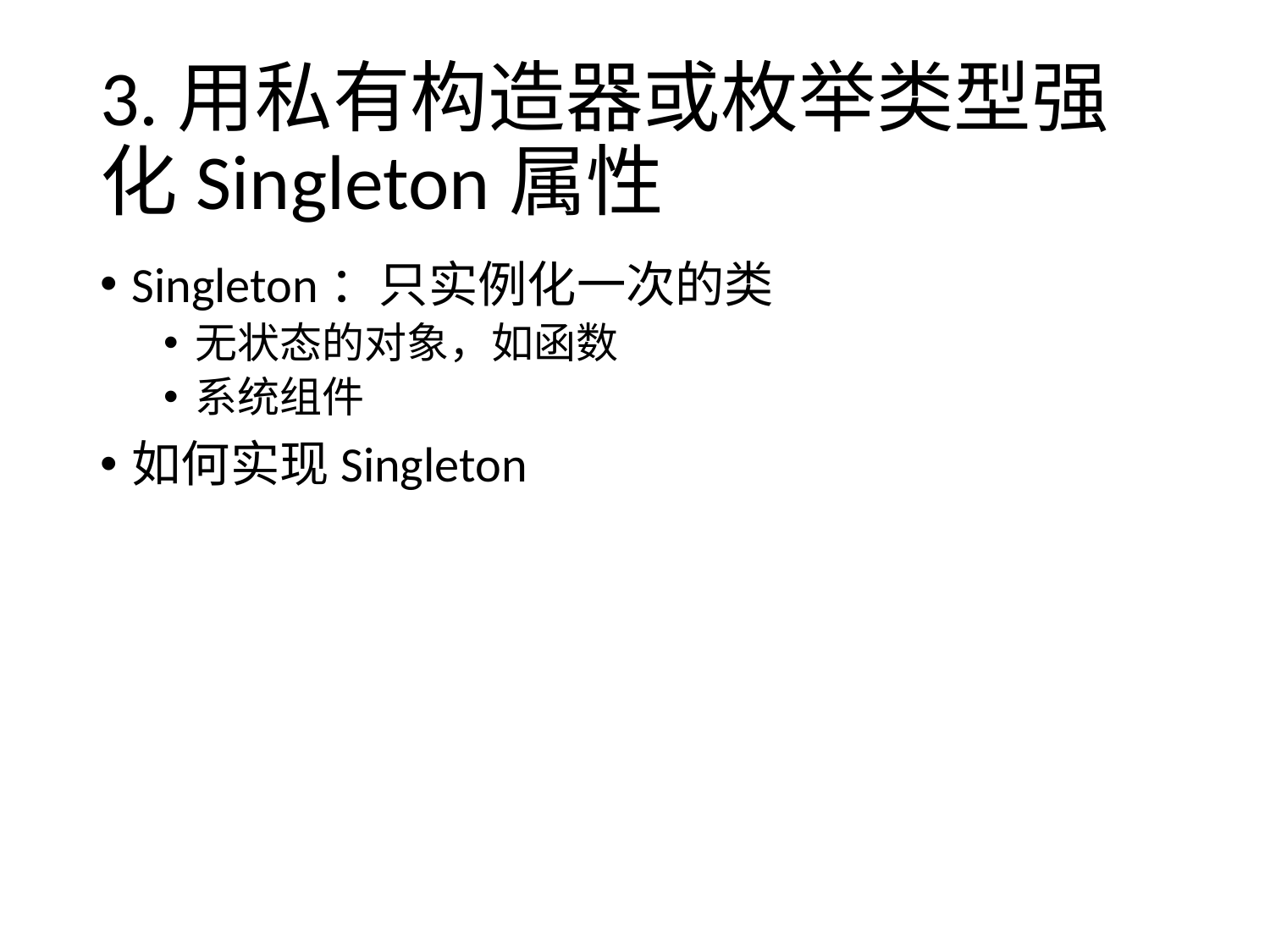

# 3.用私有构造器或枚举类型强化Singleton属性
Singleton：只实例化一次的类
无状态的对象，如函数
系统组件
如何实现Singleton